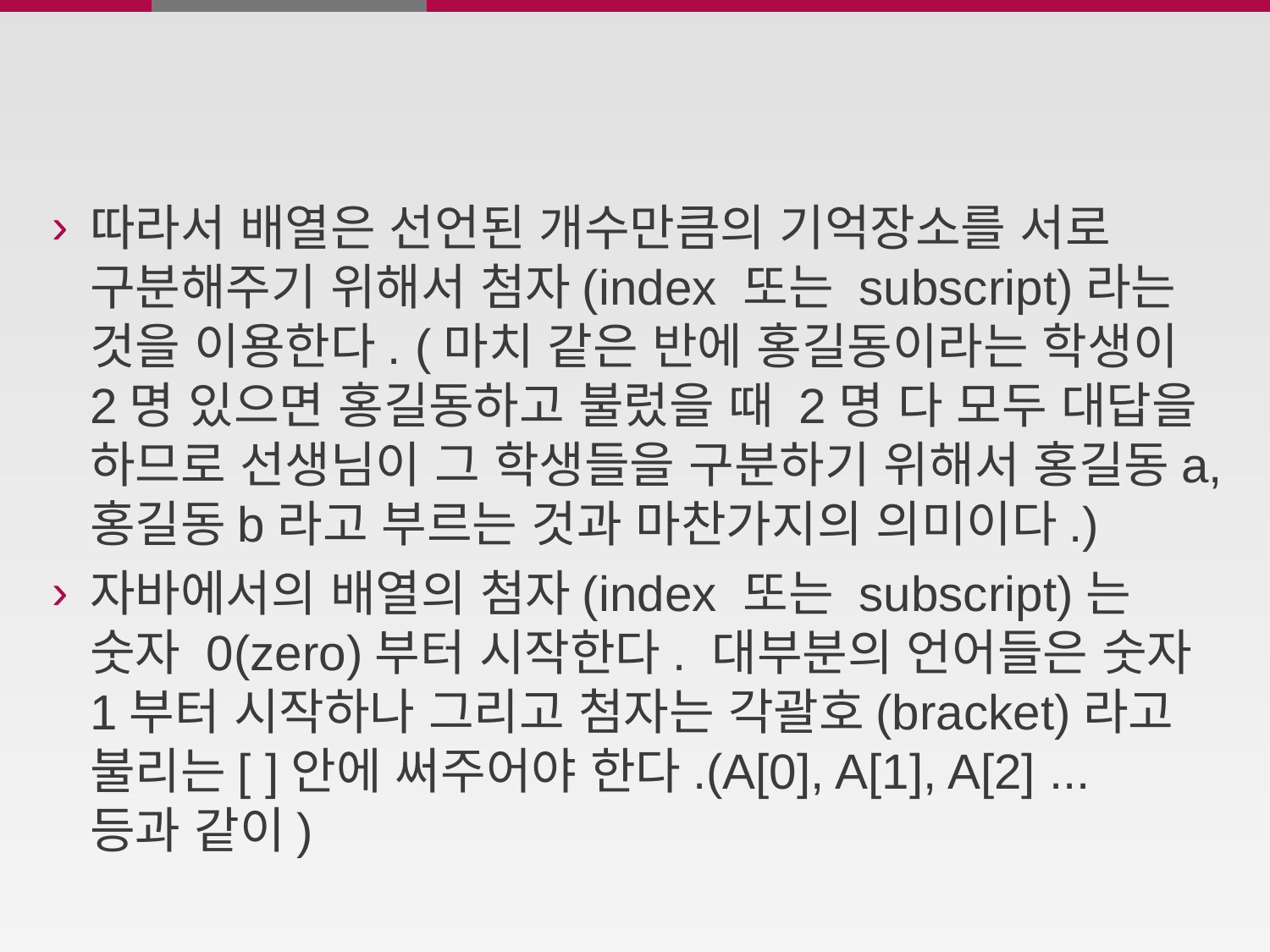

#
따라서 배열은 선언된 개수만큼의 기억장소를 서로 구분해주기 위해서 첨자(index 또는 subscript)라는 것을 이용한다. (마치 같은 반에 홍길동이라는 학생이 2명 있으면 홍길동하고 불렀을 때 2명 다 모두 대답을 하므로 선생님이 그 학생들을 구분하기 위해서 홍길동a, 홍길동b라고 부르는 것과 마찬가지의 의미이다.)
자바에서의 배열의 첨자(index 또는 subscript)는 숫자 0(zero)부터 시작한다. 대부분의 언어들은 숫자 1부터 시작하나 그리고 첨자는 각괄호(bracket)라고 불리는[ ]안에 써주어야 한다.(A[0], A[1], A[2] ...   등과 같이)